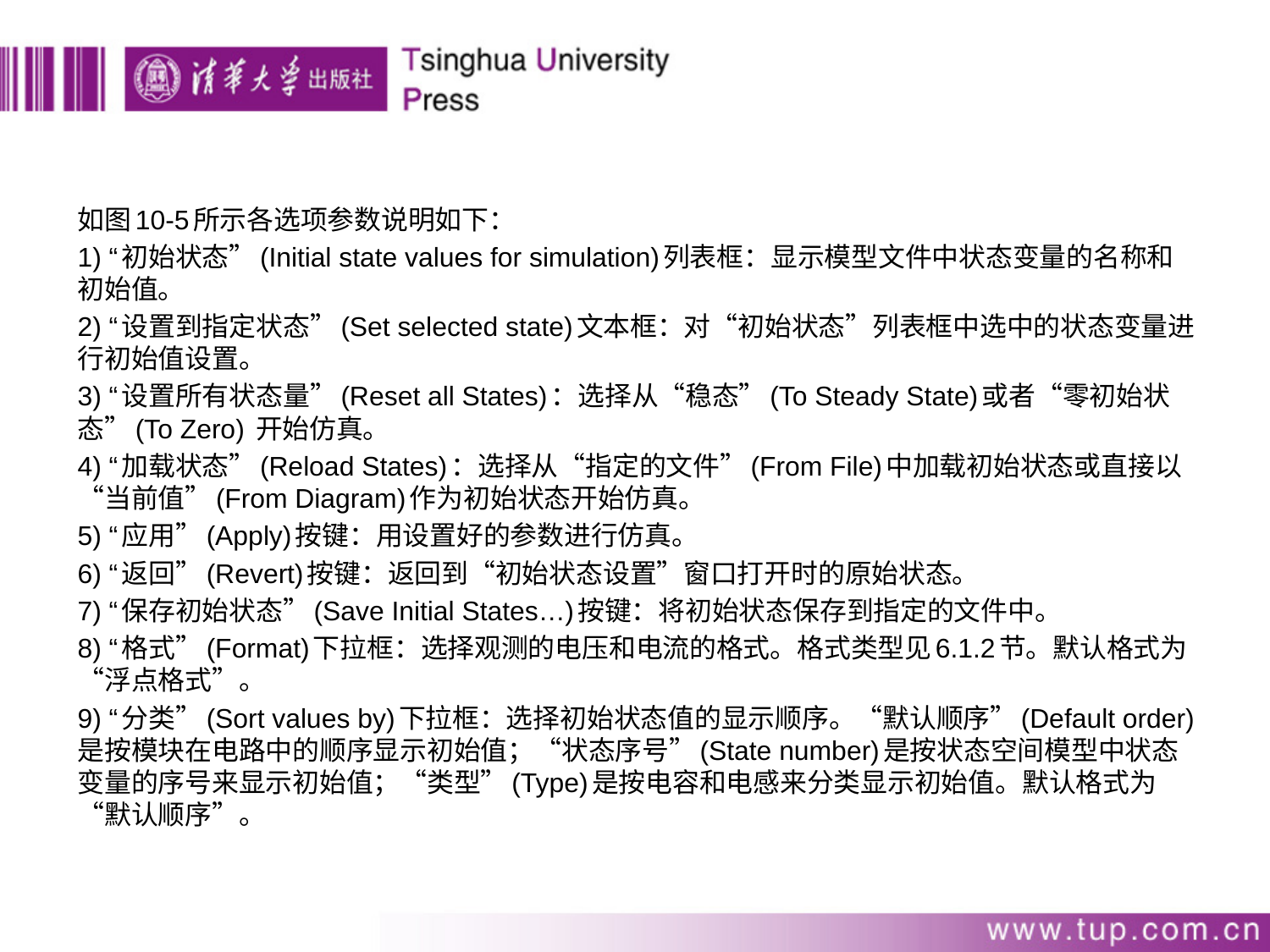

如图10-5所示各选项参数说明如下：
1) “初始状态”(Initial state values for simulation)列表框：显示模型文件中状态变量的名称和初始值。
2) “设置到指定状态”(Set selected state)文本框：对“初始状态”列表框中选中的状态变量进行初始值设置。
3) “设置所有状态量”(Reset all States)：选择从“稳态”(To Steady State)或者“零初始状态”(To Zero) 开始仿真。
4) “加载状态”(Reload States)：选择从“指定的文件”(From File)中加载初始状态或直接以“当前值”(From Diagram)作为初始状态开始仿真。
5) “应用”(Apply)按键：用设置好的参数进行仿真。
6) “返回”(Revert)按键：返回到“初始状态设置”窗口打开时的原始状态。
7) “保存初始状态”(Save Initial States…)按键：将初始状态保存到指定的文件中。
8) “格式”(Format)下拉框：选择观测的电压和电流的格式。格式类型见6.1.2节。默认格式为“浮点格式”。
9) “分类”(Sort values by)下拉框：选择初始状态值的显示顺序。“默认顺序”(Default order)是按模块在电路中的顺序显示初始值；“状态序号”(State number)是按状态空间模型中状态变量的序号来显示初始值；“类型”(Type)是按电容和电感来分类显示初始值。默认格式为“默认顺序”。